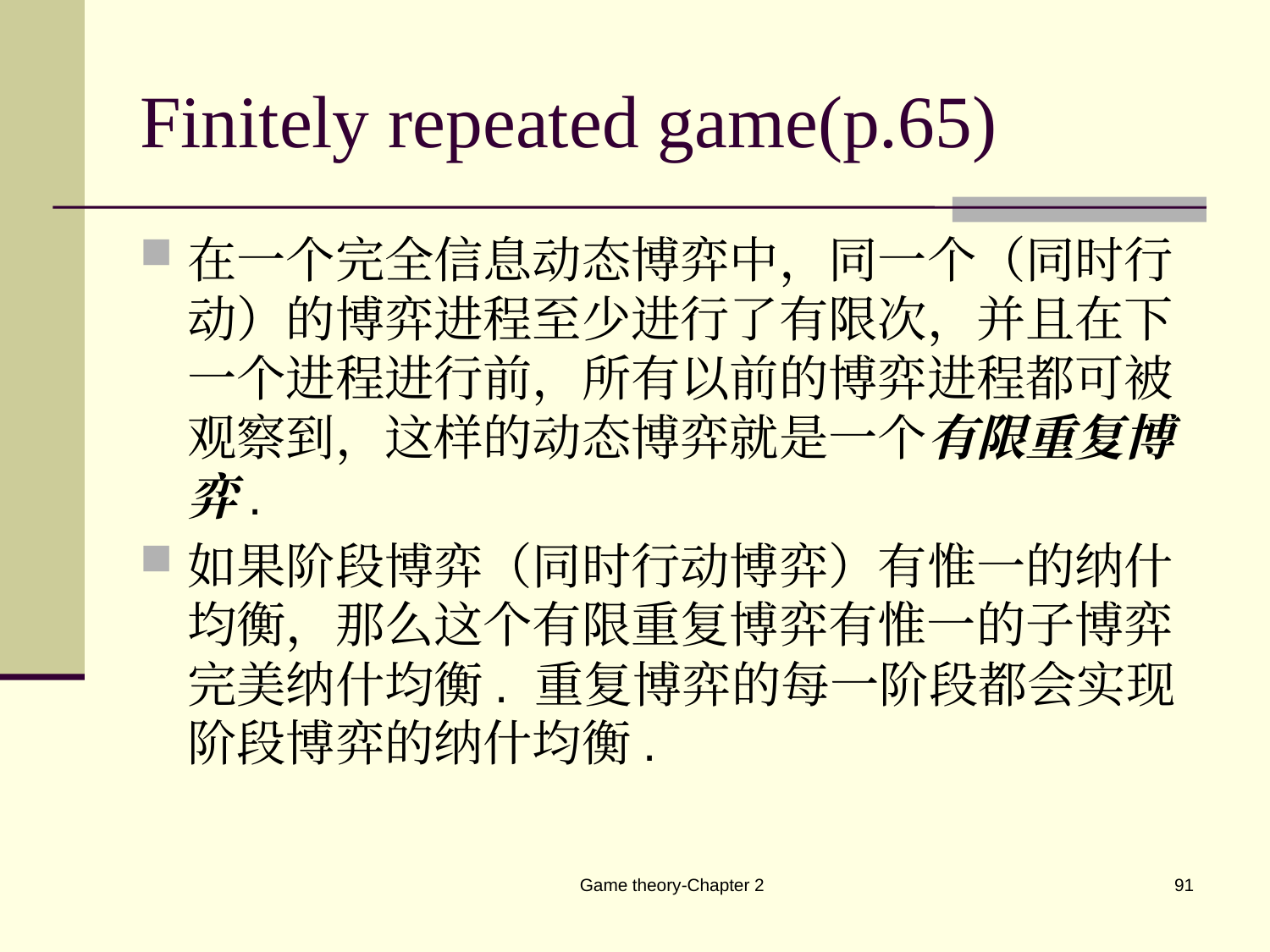

# Finitely repeated game(p.65)
在一个完全信息动态博弈中，同一个（同时行动）的博弈进程至少进行了有限次，并且在下一个进程进行前，所有以前的博弈进程都可被观察到，这样的动态博弈就是一个有限重复博弈.
如果阶段博弈（同时行动博弈）有惟一的纳什均衡，那么这个有限重复博弈有惟一的子博弈完美纳什均衡. 重复博弈的每一阶段都会实现阶段博弈的纳什均衡.
Game theory-Chapter 2
91